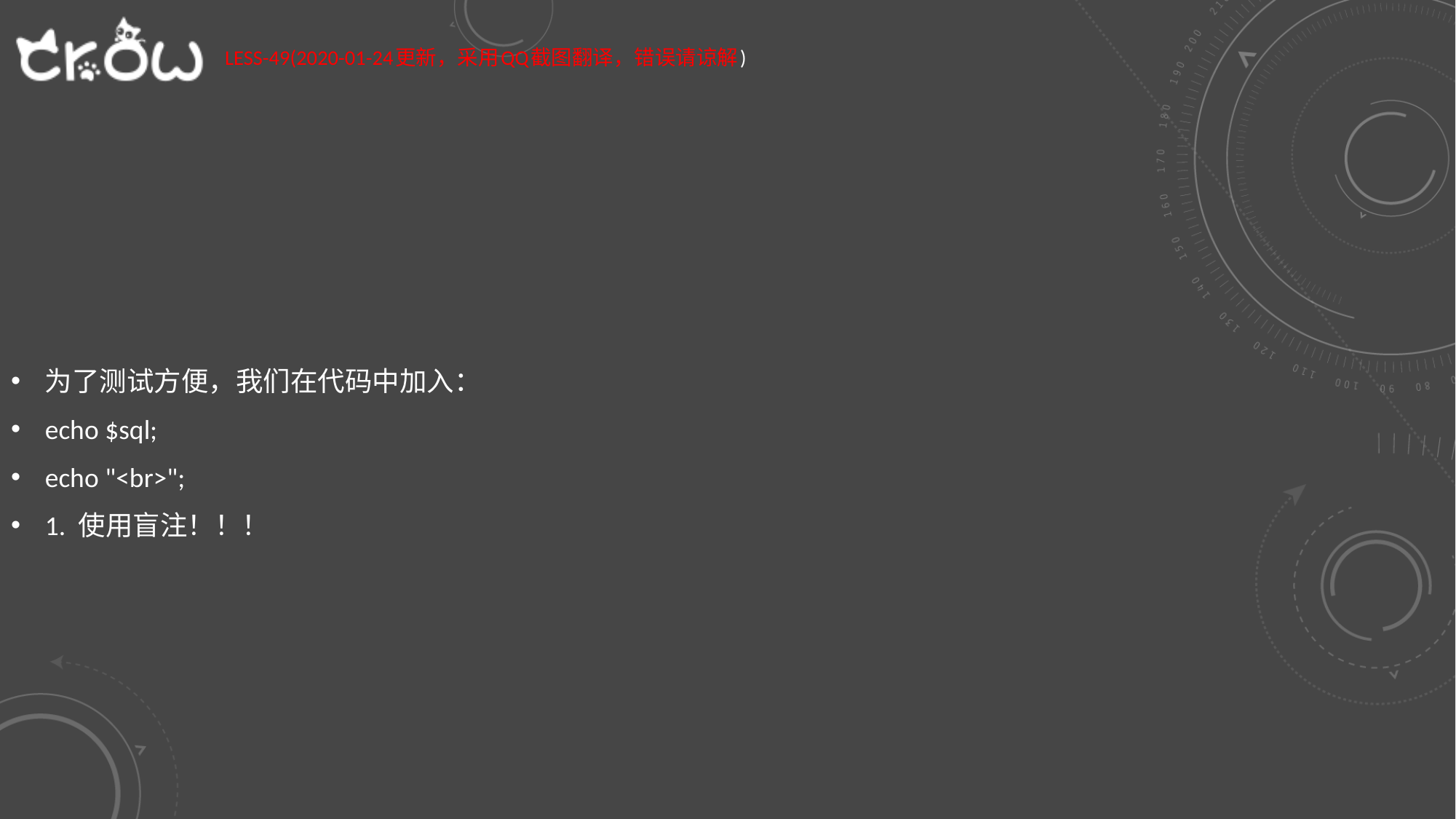

# Less-49(2020-01-24更新，采用qq截图翻译，错误请谅解)
为了测试方便，我们在代码中加入：
echo $sql;
echo "<br>";
1. 使用盲注！！！